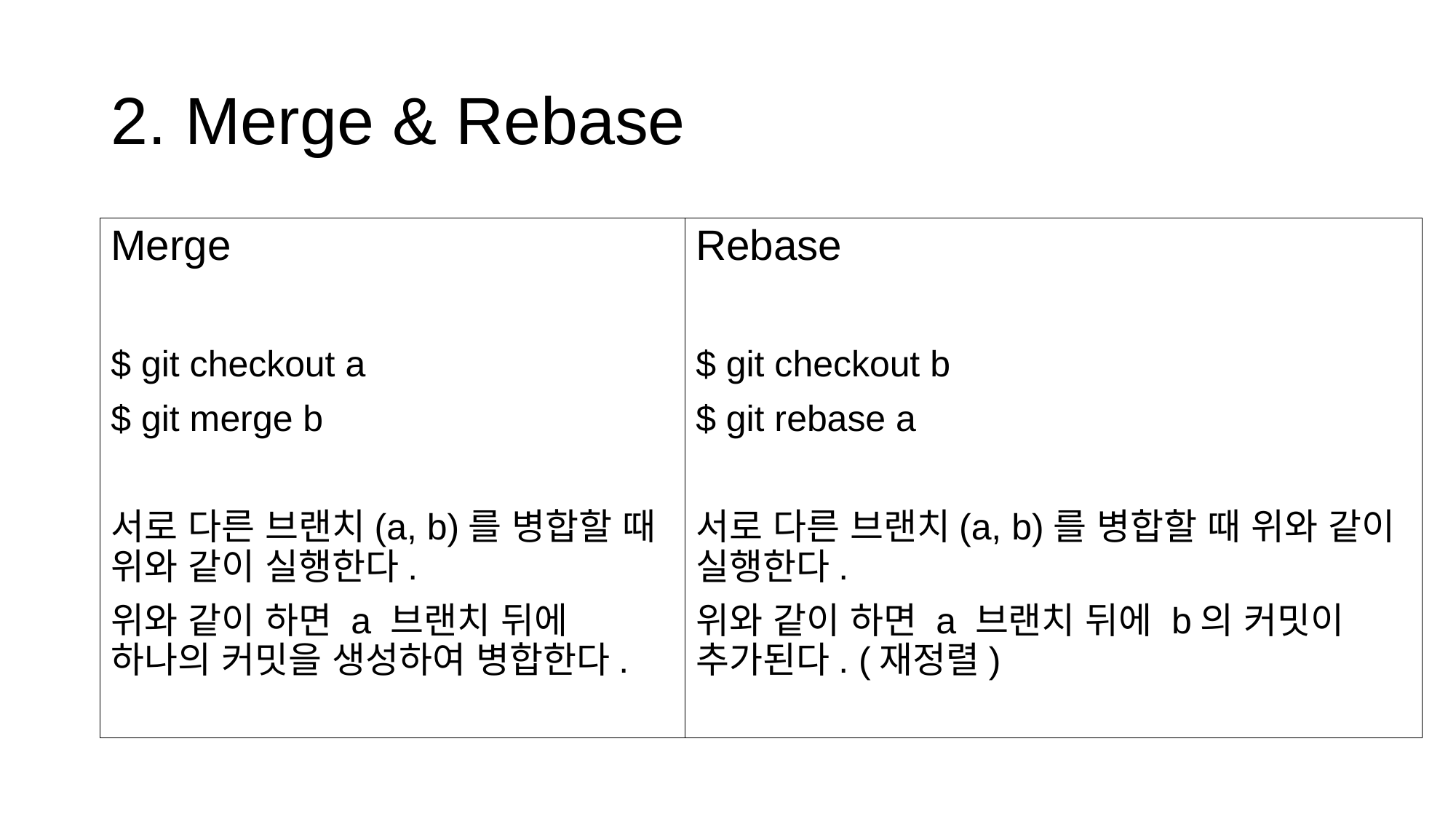

# 2. Merge & Rebase
Merge

$ git checkout a
$ git merge b

서로 다른 브랜치(a, b)를 병합할 때 위와 같이 실행한다.
위와 같이 하면 a 브랜치 뒤에 하나의 커밋을 생성하여 병합한다.

Rebase

$ git checkout b
$ git rebase a

서로 다른 브랜치(a, b)를 병합할 때 위와 같이 실행한다.
위와 같이 하면 a 브랜치 뒤에 b의 커밋이 추가된다. (재정렬)